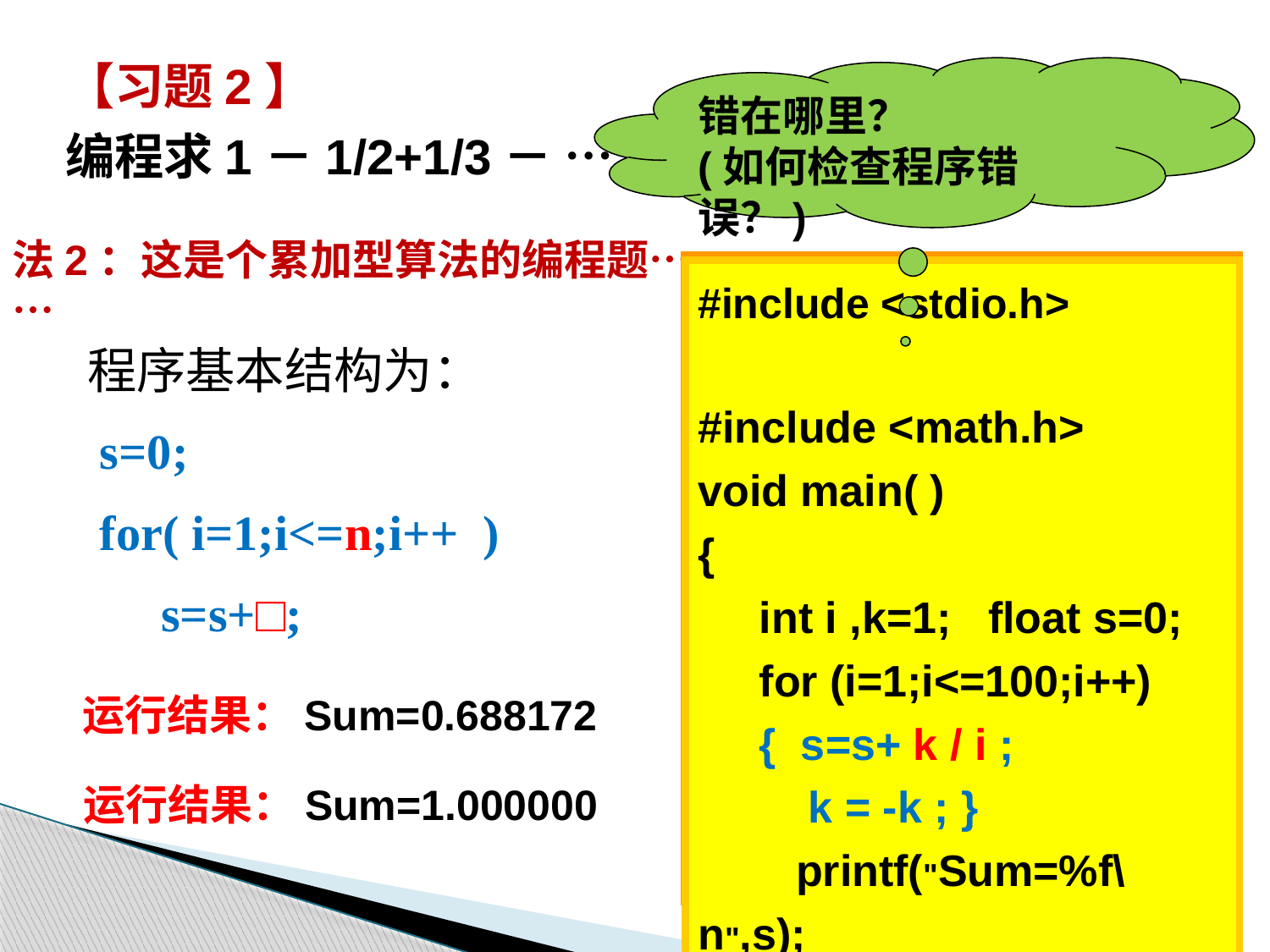

# 【习题2】 编程求1－1/2+1/3－ … +1/99－1/100
错在哪里？
(如何检查程序错误？)
法2：这是个累加型算法的编程题……
#include <stdio.h> ：
#include <math.h>
void main( )
{
    int i ;
    float s=0;
    for (i=1;i<=100;i++)
      s=s+pow (-1, i+1) / i ;
   printf("Sum=%f\n",s);
}
#include <stdio.h>  程序：
#include <math.h>
void main( )
{
     int i ,k=1;   float s=0;
     for (i=1;i<=100;i++)
     {  s=s+ k / i ;
         k = -k ; }
        printf("Sum=%f\n",s);
}
程序基本结构为：
 s=0;
 for( i=1;i<=n;i++  )
      s=s+□;
运行结果：Sum=0.688172
运行结果：Sum=1.000000